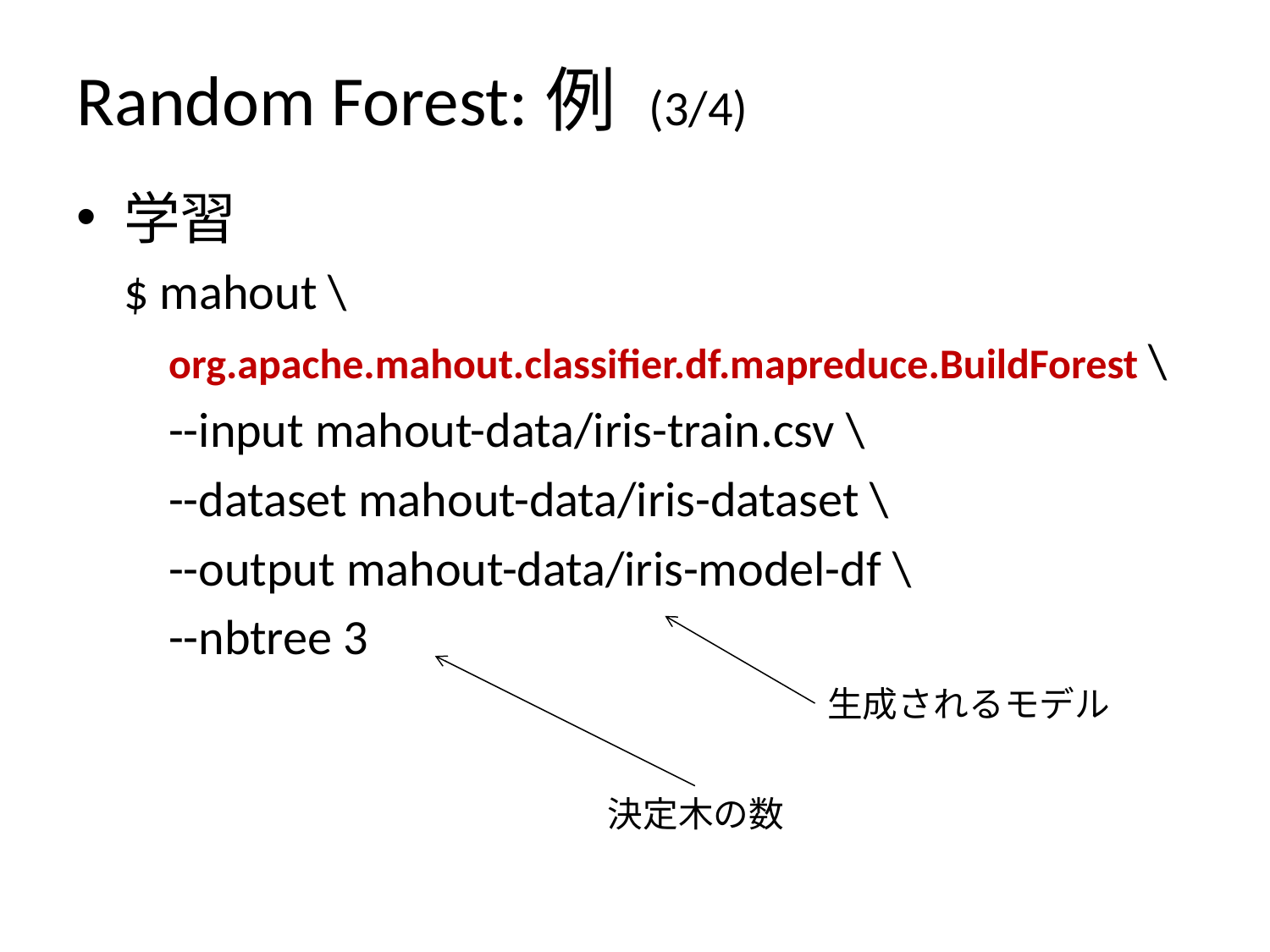

# Random Forest:例 (3/4)
学習
	$ mahout \
	    org.apache.mahout.classifier.df.mapreduce.BuildForest \
	    --input mahout-data/iris-train.csv \
	    --dataset mahout-data/iris-dataset \
	    --output mahout-data/iris-model-df \
	    --nbtree 3

生成されるモデル
決定木の数